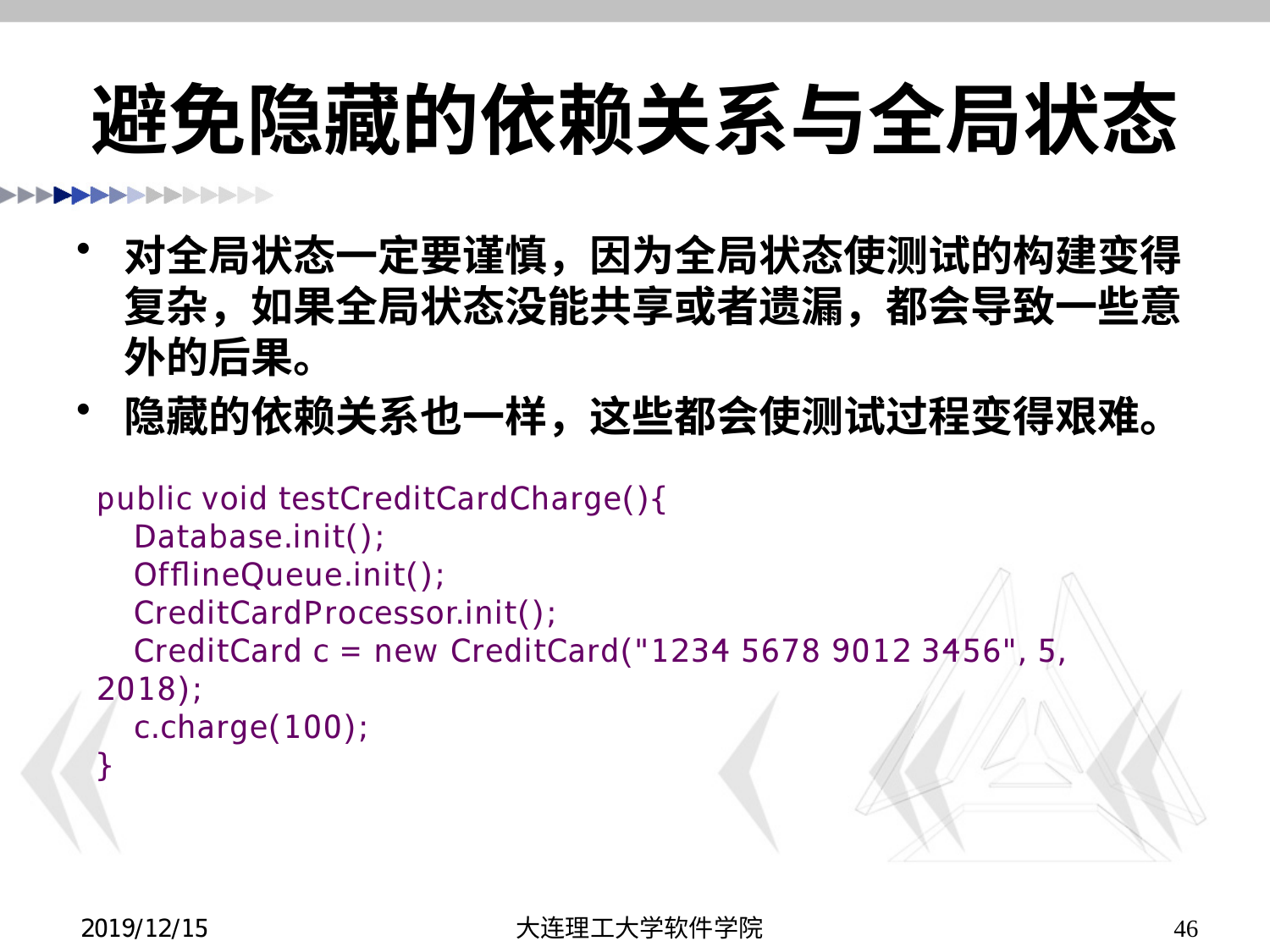

# 避免隐藏的依赖关系与全局状态
对全局状态一定要谨慎，因为全局状态使测试的构建变得复杂，如果全局状态没能共享或者遗漏，都会导致一些意外的后果。
隐藏的依赖关系也一样，这些都会使测试过程变得艰难。
public void testCreditCardCharge(){
    Database.init();
    OfflineQueue.init();
    CreditCardProcessor.init();
    CreditCard c = new CreditCard("1234 5678 9012 3456", 5, 2018);
    c.charge(100);
}
2019/12/15
大连理工大学软件学院
46